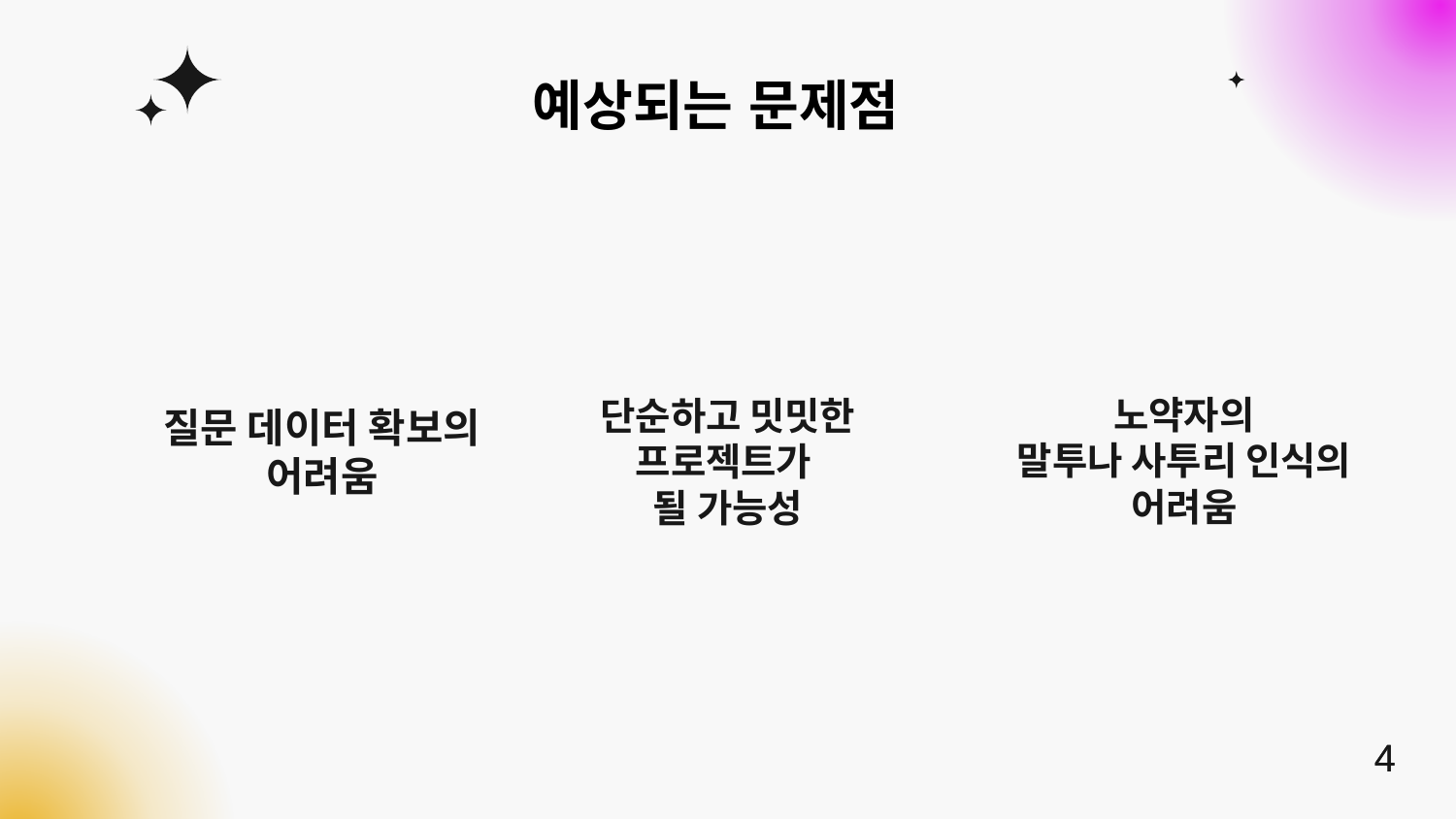

# 예상되는 문제점

노약자의
말투나 사투리 인식의 어려움
질문 데이터 확보의 어려움
단순하고 밋밋한 프로젝트가
될 가능성
4
4